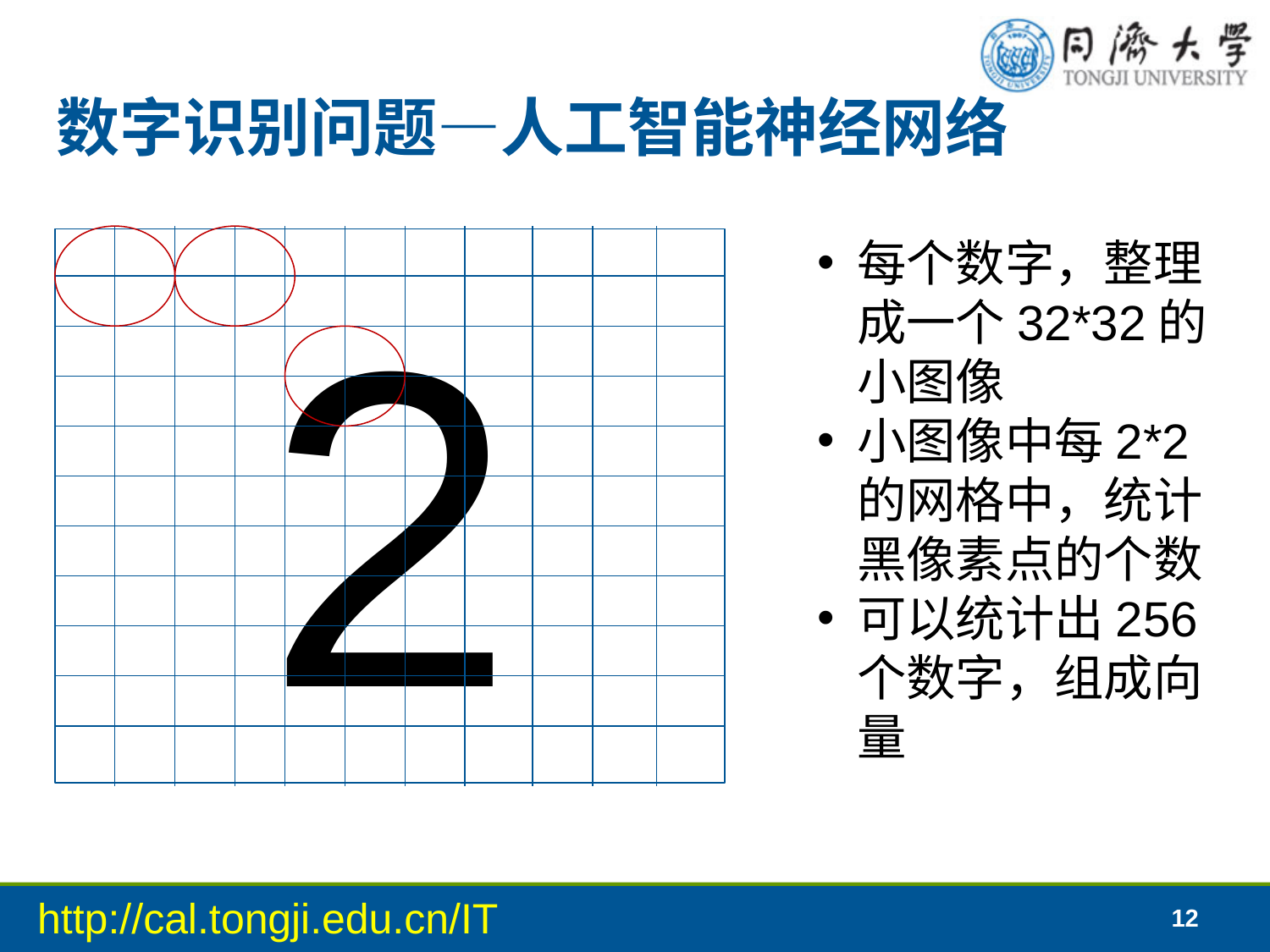

# 数字识别问题—人工智能神经网络
2

每个数字，整理成一个32*32的小图像
小图像中每2*2的网格中，统计黑像素点的个数
可以统计出256个数字，组成向量